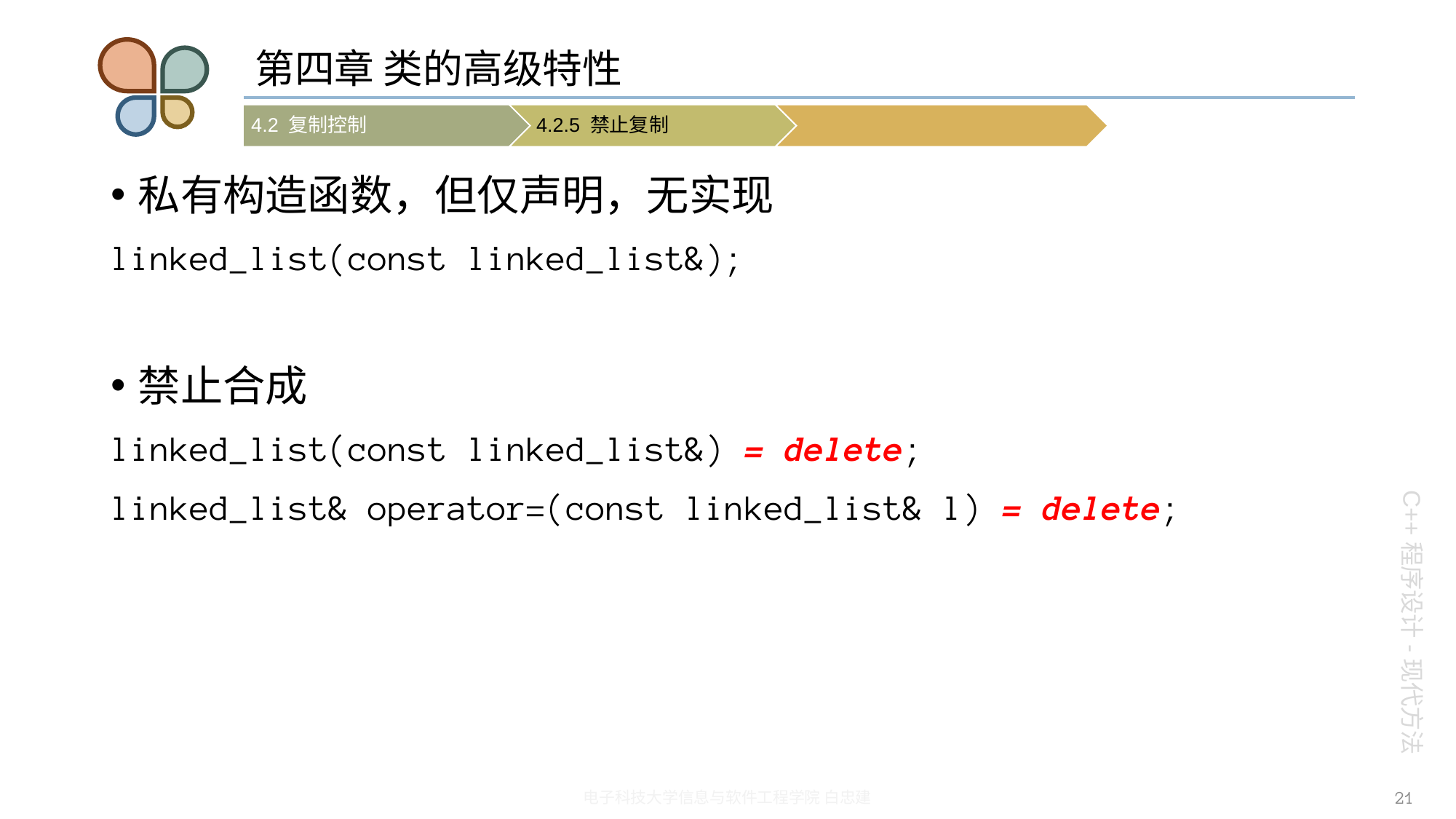

# 第四章 类的高级特性
4.2 复制控制
4.2.5 禁止复制

私有构造函数，但仅声明，无实现
linked_list(const linked_list&);

禁止合成
linked_list(const linked_list&) = delete;
linked_list& operator=(const linked_list& l) = delete;
21